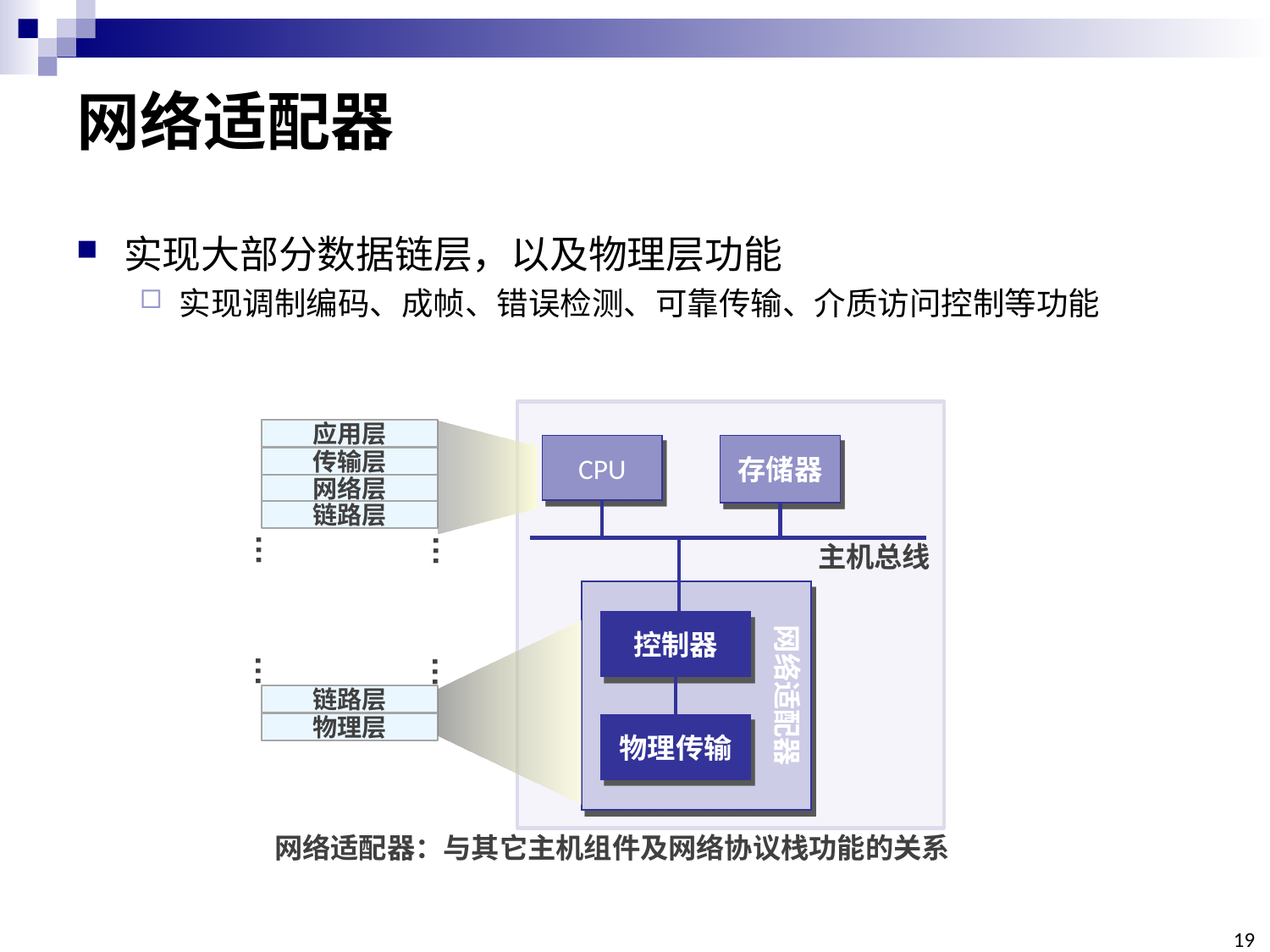

# 网络适配器
实现大部分数据链层，以及物理层功能
实现调制编码、成帧、错误检测、可靠传输、介质访问控制等功能

应用层

CPU
存储器
传输层
网络层
链路层
…
…
主机总线
网络适配器
控制器

…
…
链路层
物理层
物理传输
网络适配器：与其它主机组件及网络协议栈功能的关系
19